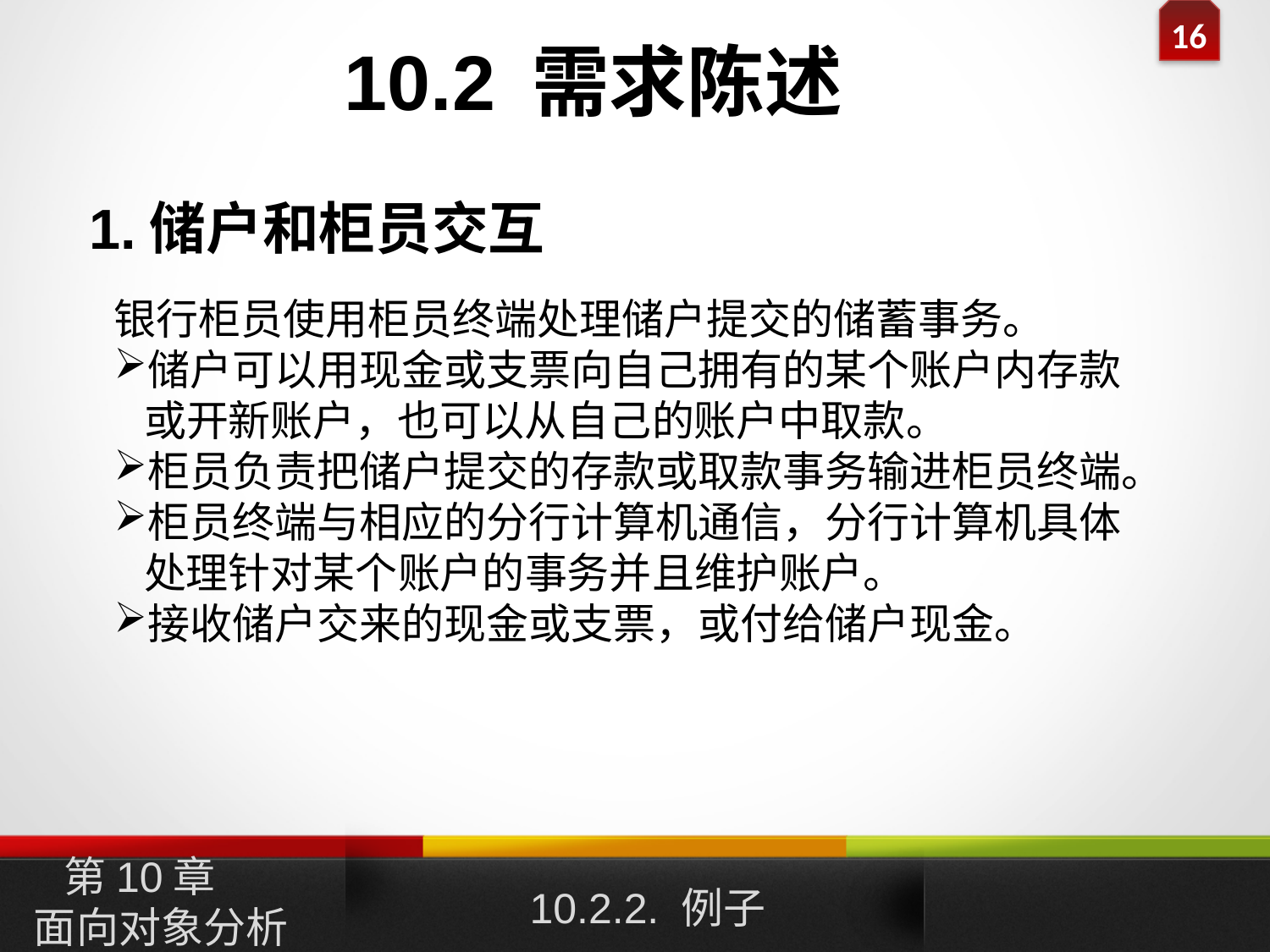

10.2 需求陈述
1.储户和柜员交互
银行柜员使用柜员终端处理储户提交的储蓄事务。
储户可以用现金或支票向自己拥有的某个账户内存款或开新账户，也可以从自己的账户中取款。
柜员负责把储户提交的存款或取款事务输进柜员终端。
柜员终端与相应的分行计算机通信，分行计算机具体处理针对某个账户的事务并且维护账户。
接收储户交来的现金或支票，或付给储户现金。
10.2.2. 例子